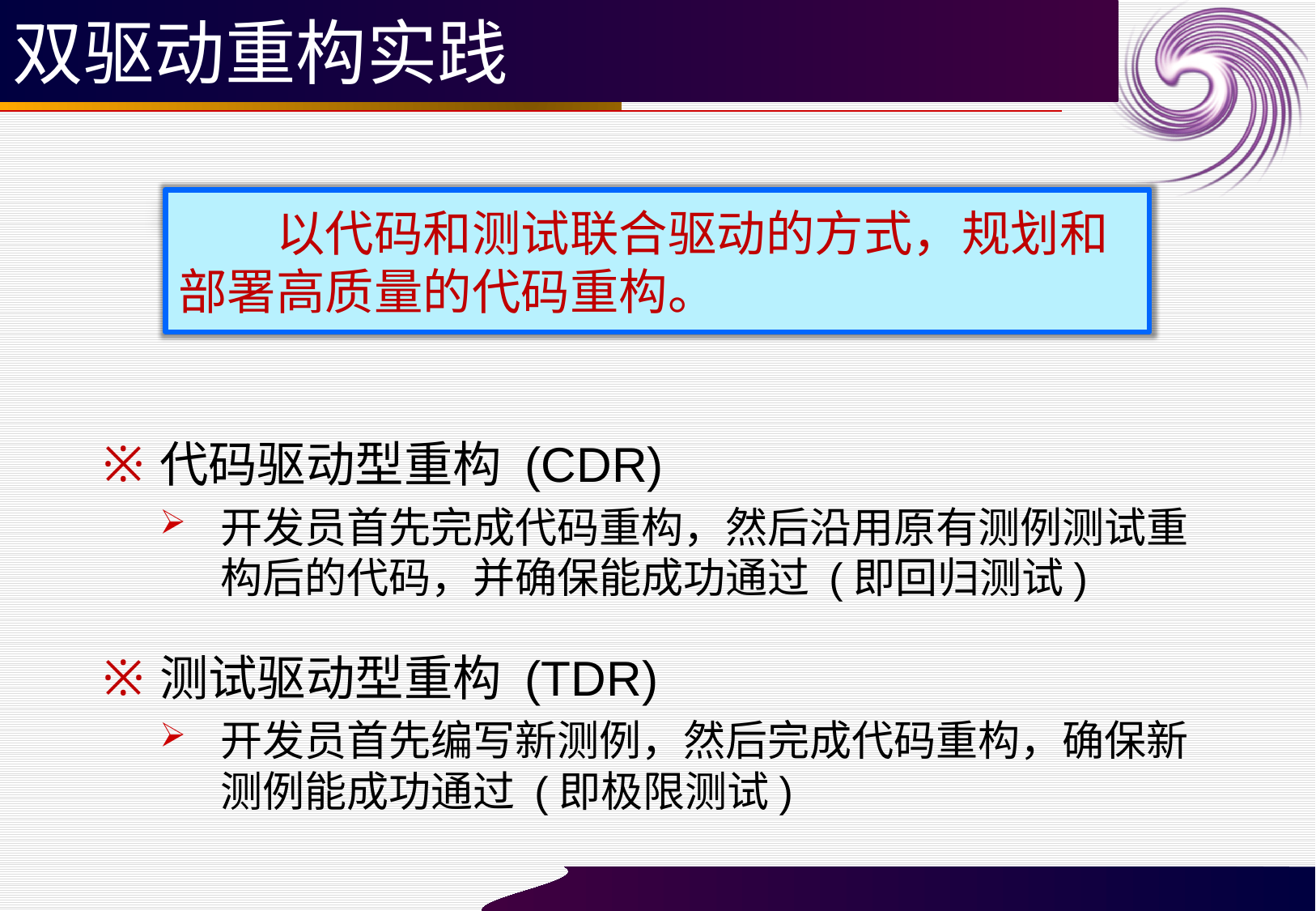

# 双驱动重构实践
　　以代码和测试联合驱动的方式，规划和部署高质量的代码重构。
代码驱动型重构 (CDR)
开发员首先完成代码重构，然后沿用原有测例测试重构后的代码，并确保能成功通过 (即回归测试)

测试驱动型重构 (TDR)
开发员首先编写新测例，然后完成代码重构，确保新测例能成功通过 (即极限测试)